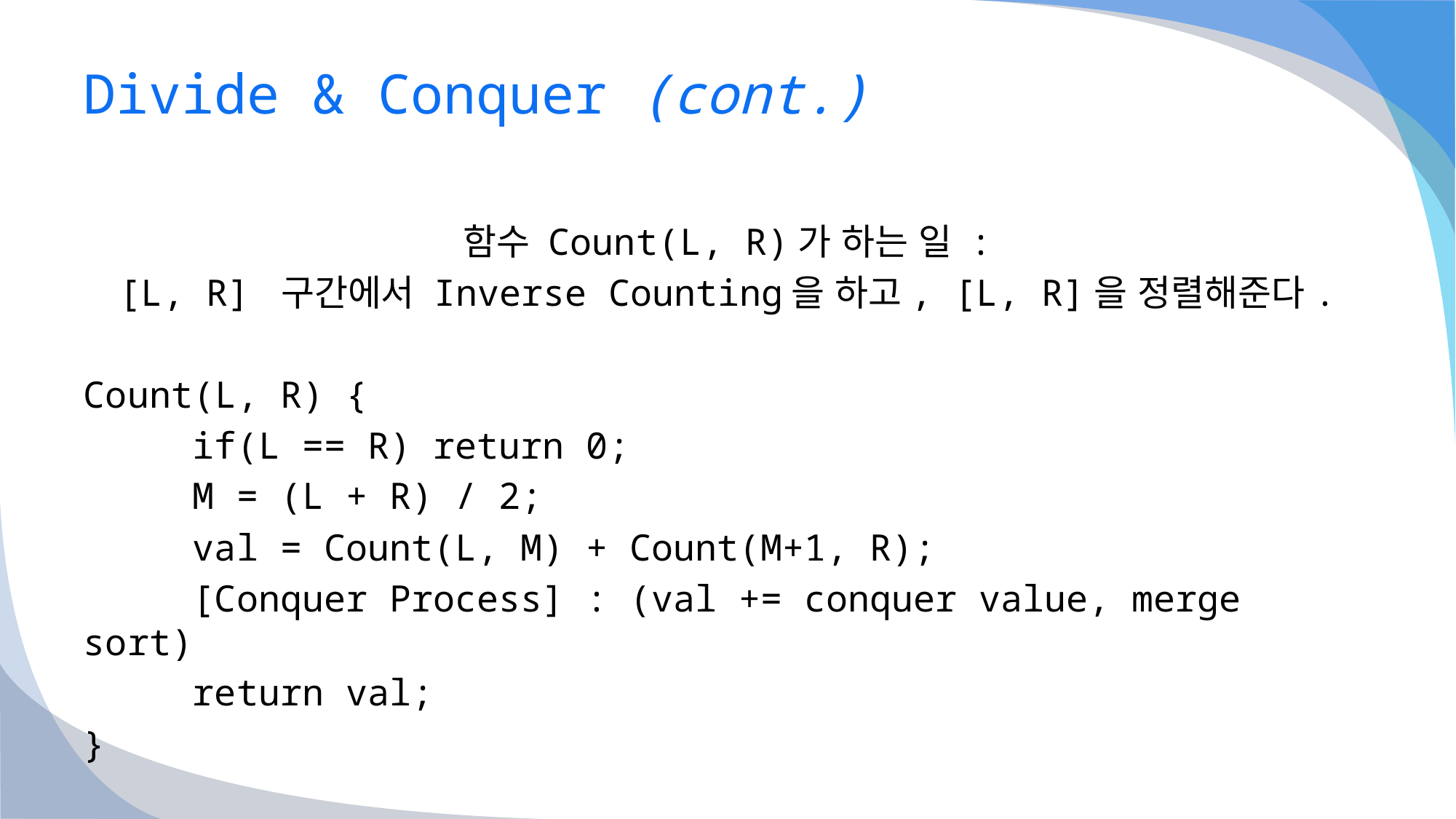

# Divide & Conquer (cont.)

함수 Count(L, R)가 하는 일 :
[L, R] 구간에서 Inverse Counting을 하고, [L, R]을 정렬해준다.

Count(L, R) {
	if(L == R) return 0;
	M = (L + R) / 2;
	val = Count(L, M) + Count(M+1, R);
	[Conquer Process] : (val += conquer value, merge sort)
	return val;
}